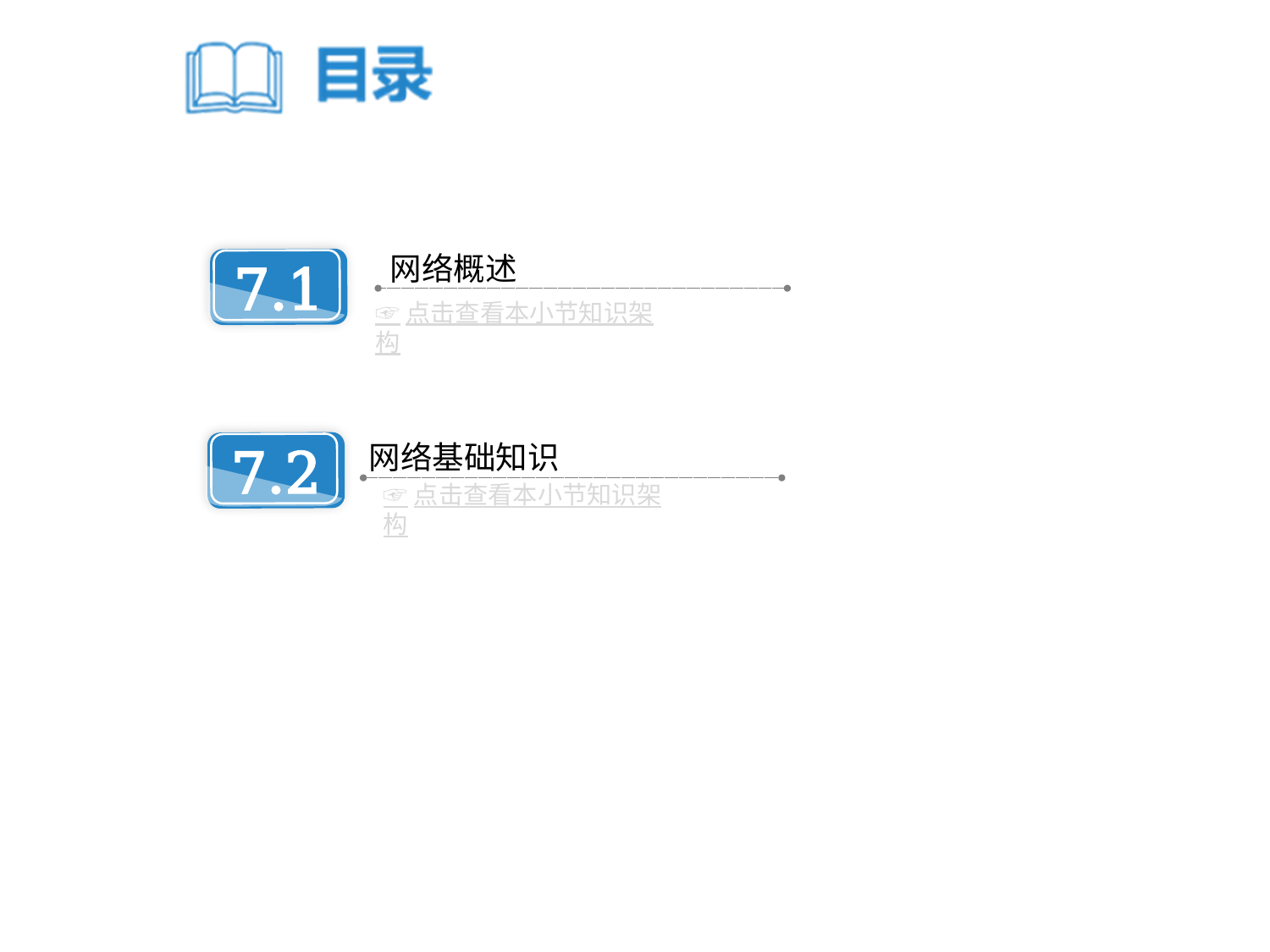

网络概述
7.1

☞点击查看本小节知识架构
网络基础知识

7.2

☞点击查看本小节知识架构